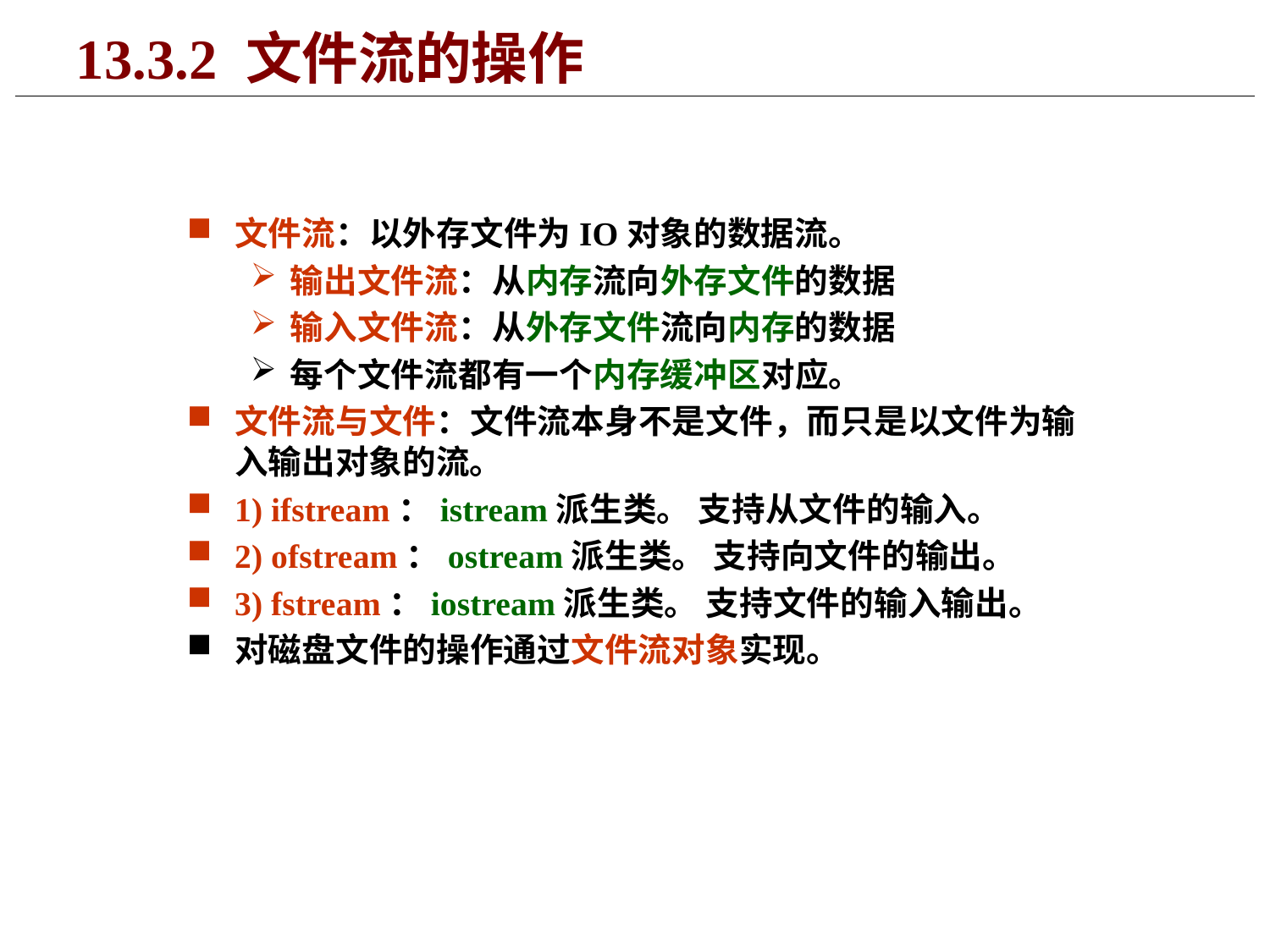

339
# 13.3.2 文件流的操作
文件流：以外存文件为IO对象的数据流。
输出文件流：从内存流向外存文件的数据
输入文件流：从外存文件流向内存的数据
每个文件流都有一个内存缓冲区对应。
文件流与文件：文件流本身不是文件，而只是以文件为输入输出对象的流。
1) ifstream：istream派生类。 支持从文件的输入。
2) ofstream：ostream派生类。 支持向文件的输出。
3) fstream：iostream派生类。 支持文件的输入输出。
对磁盘文件的操作通过文件流对象实现。